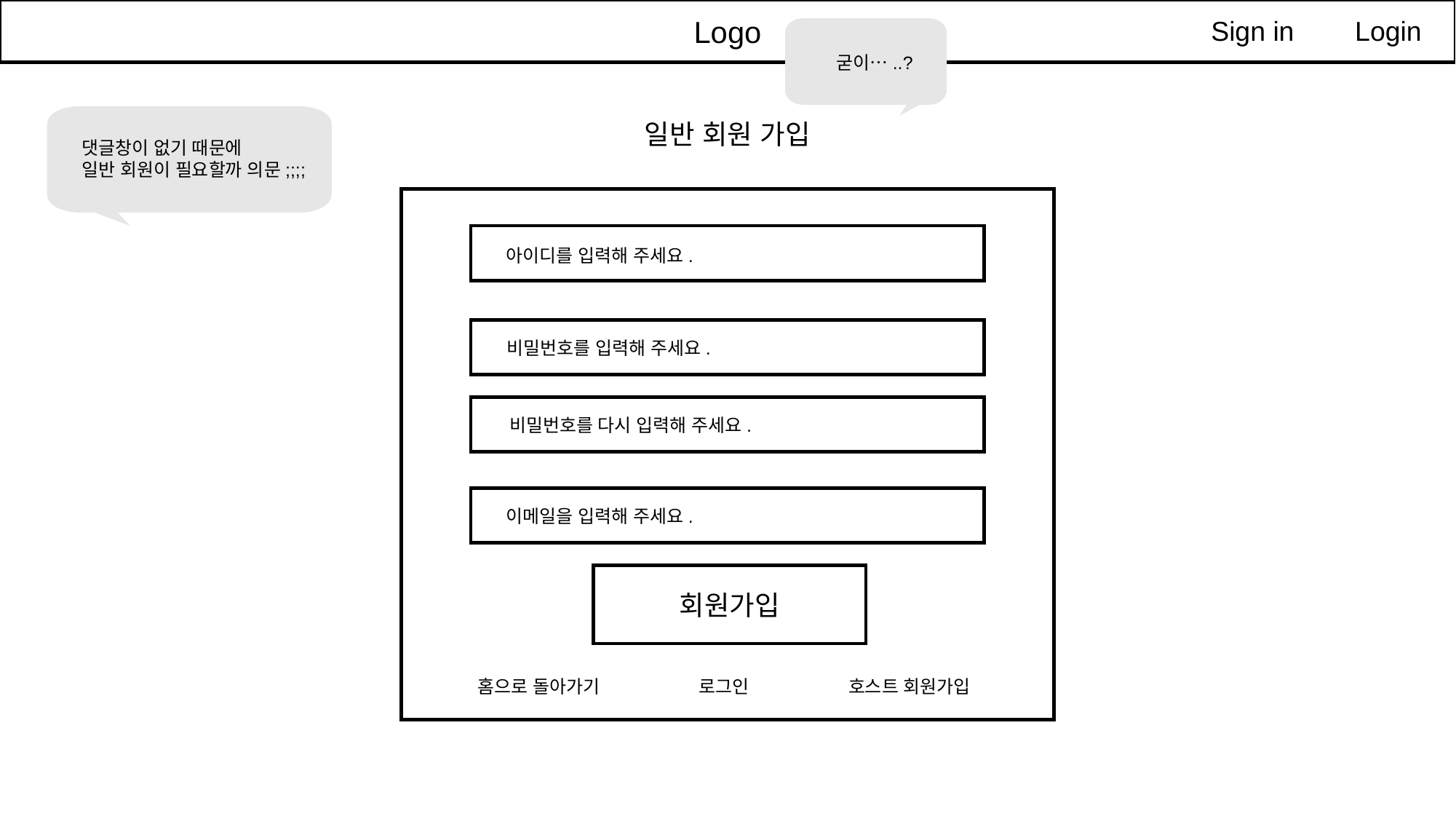

Logo
Sign in        Login

굳이…..?

댓글창이 없기 때문에
일반 회원이 필요할까 의문;;;;
일반 회원 가입

아이디를 입력해 주세요.

비밀번호를 입력해 주세요.

비밀번호를 다시 입력해 주세요.

이메일을 입력해 주세요.

회원가입
홈으로 돌아가기
로그인
호스트 회원가입